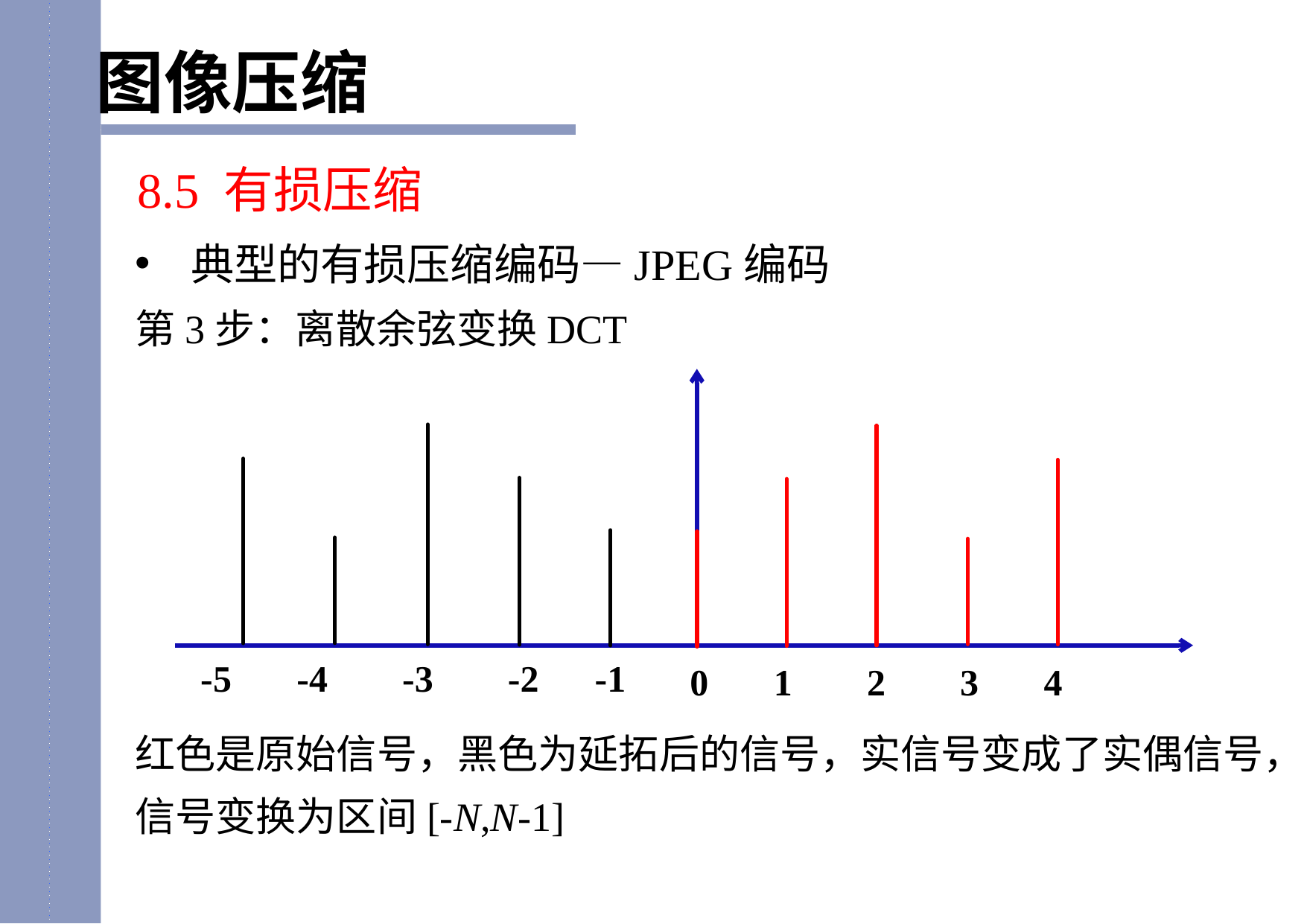

图像压缩

8.5 有损压缩
典型的有损压缩编码—JPEG编码
第3步：离散余弦变换DCT

红色是原始信号，黑色为延拓后的信号，实信号变成了实偶信号，信号变换为区间[-N,N-1]
-5       -4        -3        -2      -1
0       1        2        3       4